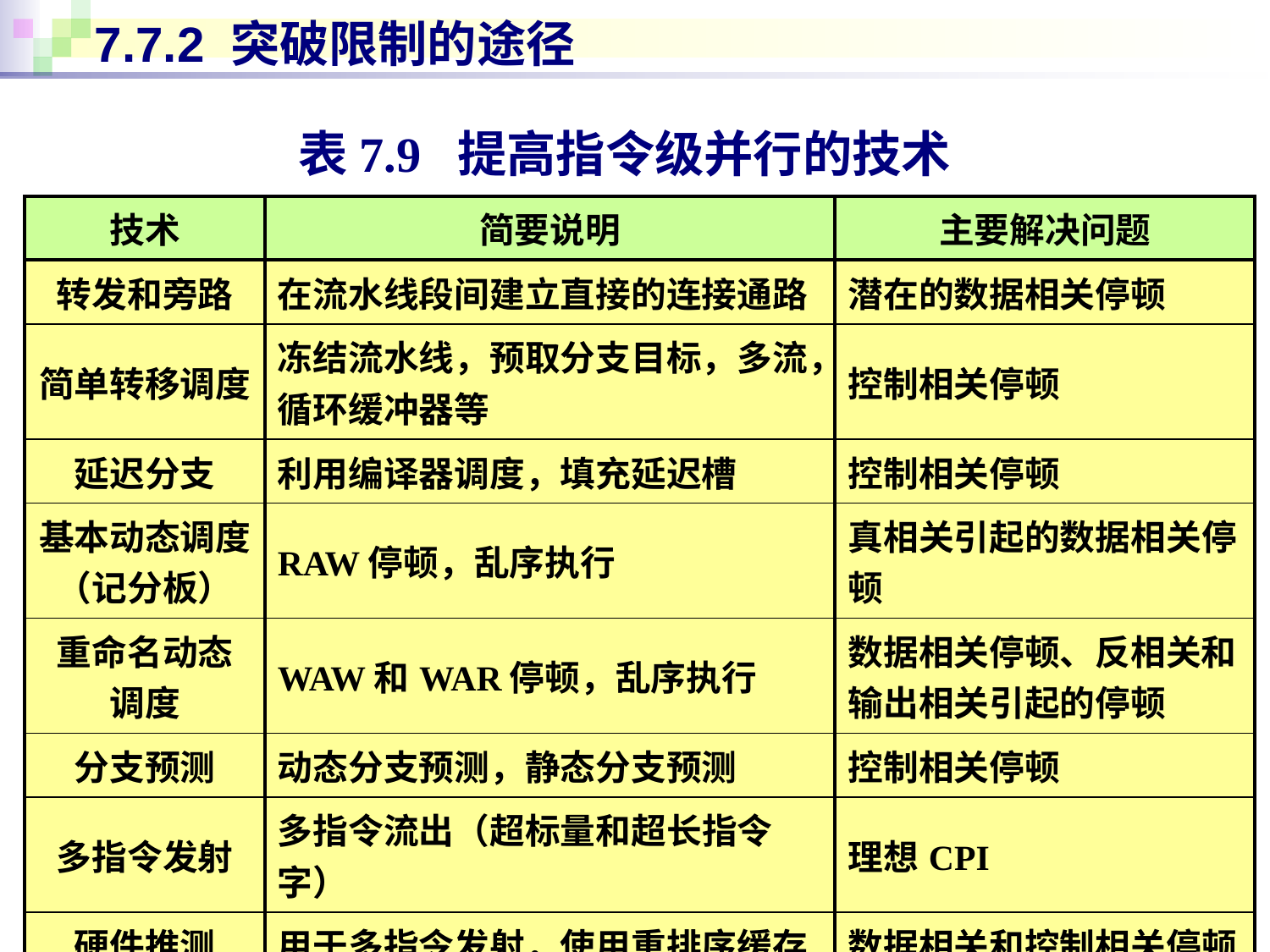

# 7.7.2 突破限制的途径
表7.9  提高指令级并行的技术
| 技术 | 简要说明 | 主要解决问题 |
| --- | --- | --- |
| 转发和旁路 | 在流水线段间建立直接的连接通路 | 潜在的数据相关停顿 |
| 简单转移调度 | 冻结流水线，预取分支目标，多流，循环缓冲器等 | 控制相关停顿 |
| 延迟分支 | 利用编译器调度，填充延迟槽 | 控制相关停顿 |
| 基本动态调度（记分板） | RAW停顿，乱序执行 | 真相关引起的数据相关停顿 |
| 重命名动态 调度 | WAW和WAR停顿，乱序执行 | 数据相关停顿、反相关和输出相关引起的停顿 |
| 分支预测 | 动态分支预测，静态分支预测 | 控制相关停顿 |
| 多指令发射 | 多指令流出（超标量和超长指令字） | 理想CPI |
| 硬件推测 | 用于多指令发射，使用重排序缓存 | 数据相关和控制相关停顿 |
118